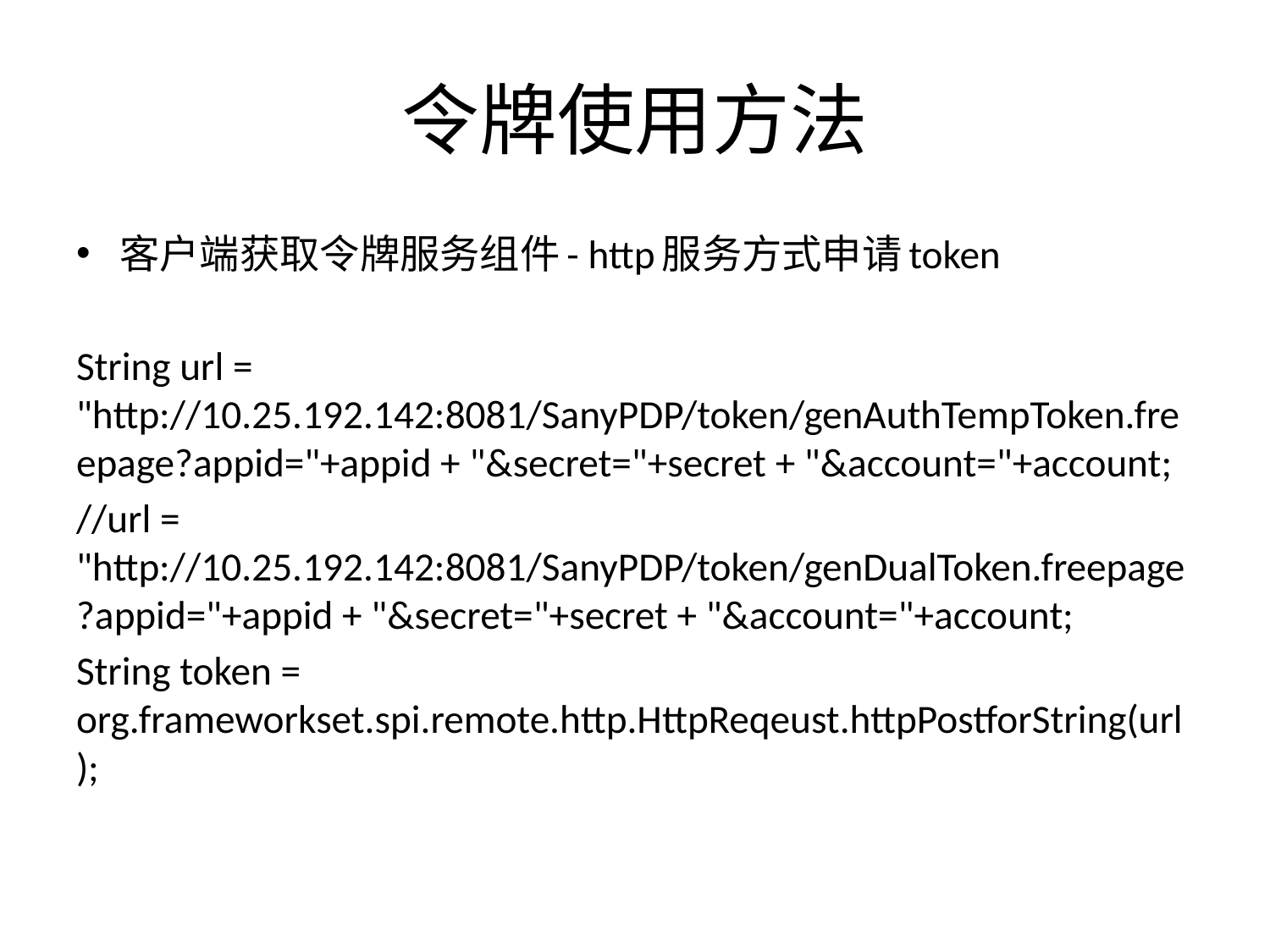

# 令牌使用方法
客户端获取令牌服务组件- http服务方式申请token

String url = "http://10.25.192.142:8081/SanyPDP/token/genAuthTempToken.freepage?appid="+appid + "&secret="+secret + "&account="+account;
//url = "http://10.25.192.142:8081/SanyPDP/token/genDualToken.freepage?appid="+appid + "&secret="+secret + "&account="+account;
String token = org.frameworkset.spi.remote.http.HttpReqeust.httpPostforString(url);